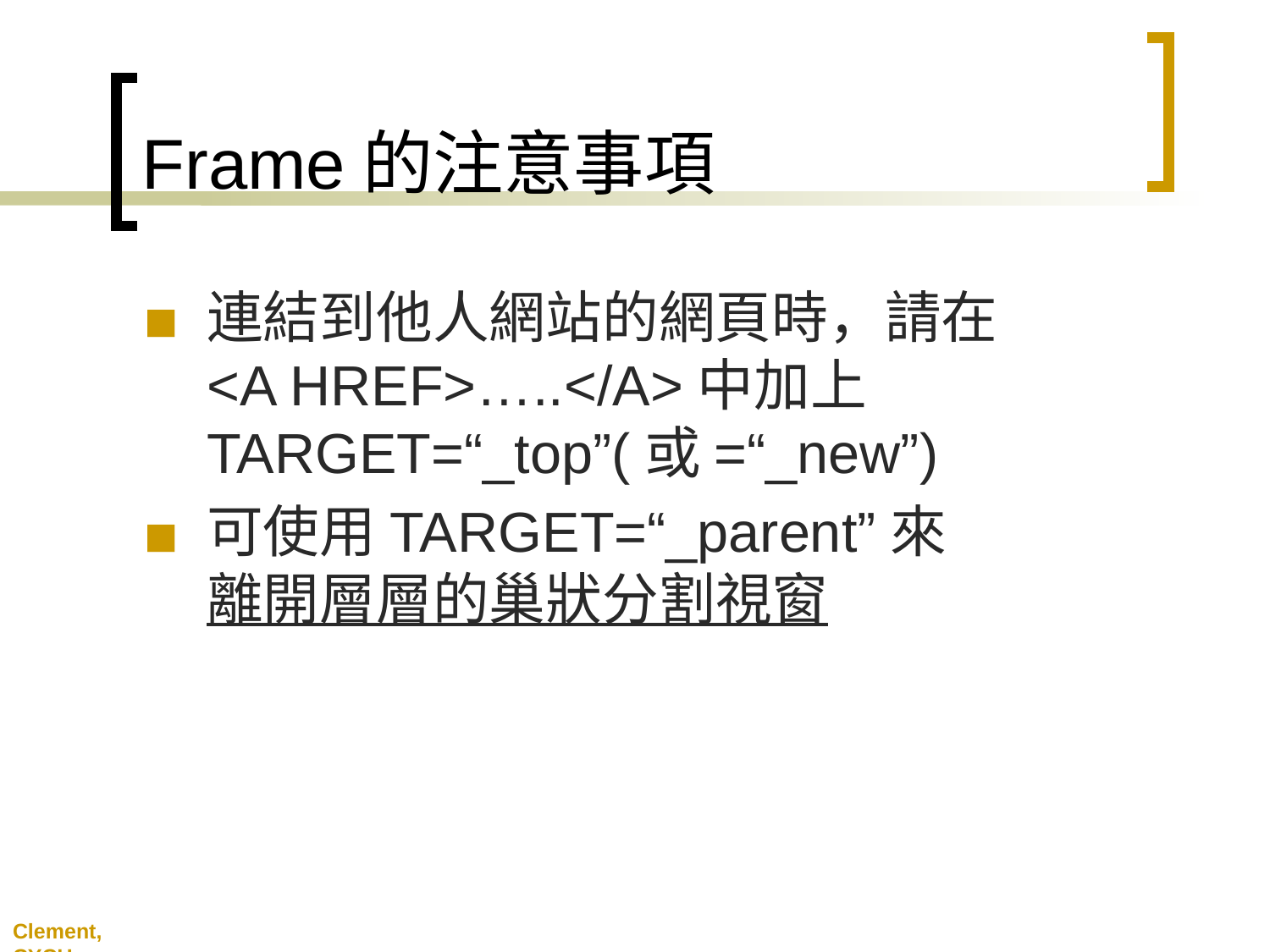

# Frame的注意事項
連結到他人網站的網頁時，請在
<A HREF>…..</A>中加上TARGET=“_top”(或=“_new”)
可使用TARGET=“_parent”來離開層層的巢狀分割視窗